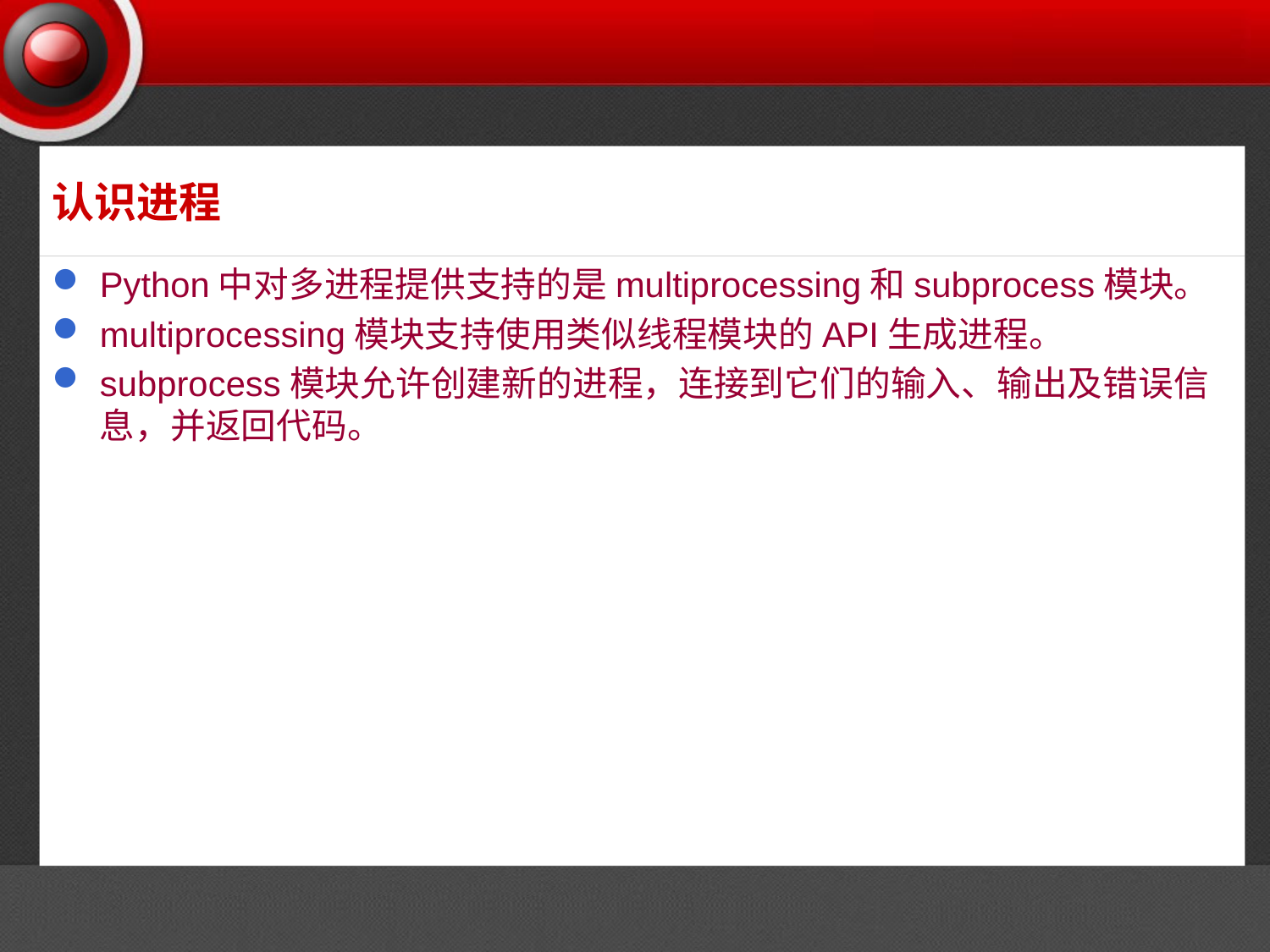

# 认识进程
Python中对多进程提供支持的是multiprocessing和subprocess模块。
multiprocessing模块支持使用类似线程模块的API生成进程。
subprocess模块允许创建新的进程，连接到它们的输入、输出及错误信息，并返回代码。